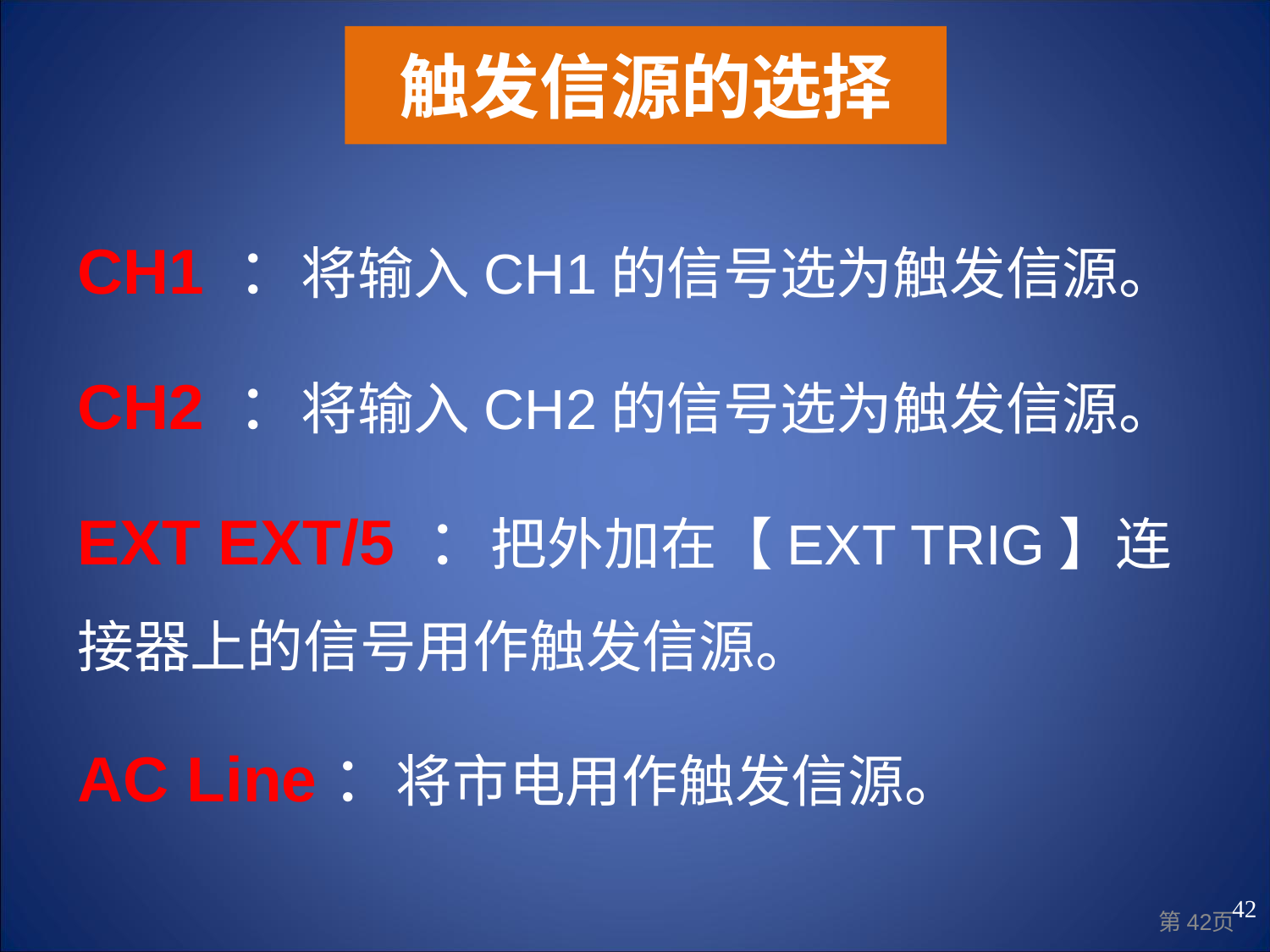

触发信源的选择
CH1 ：将输入CH1的信号选为触发信源。
CH2 ：将输入CH2的信号选为触发信源。
EXT EXT/5 ：把外加在【EXT TRIG】连接器上的信号用作触发信源。
AC Line：将市电用作触发信源。
42